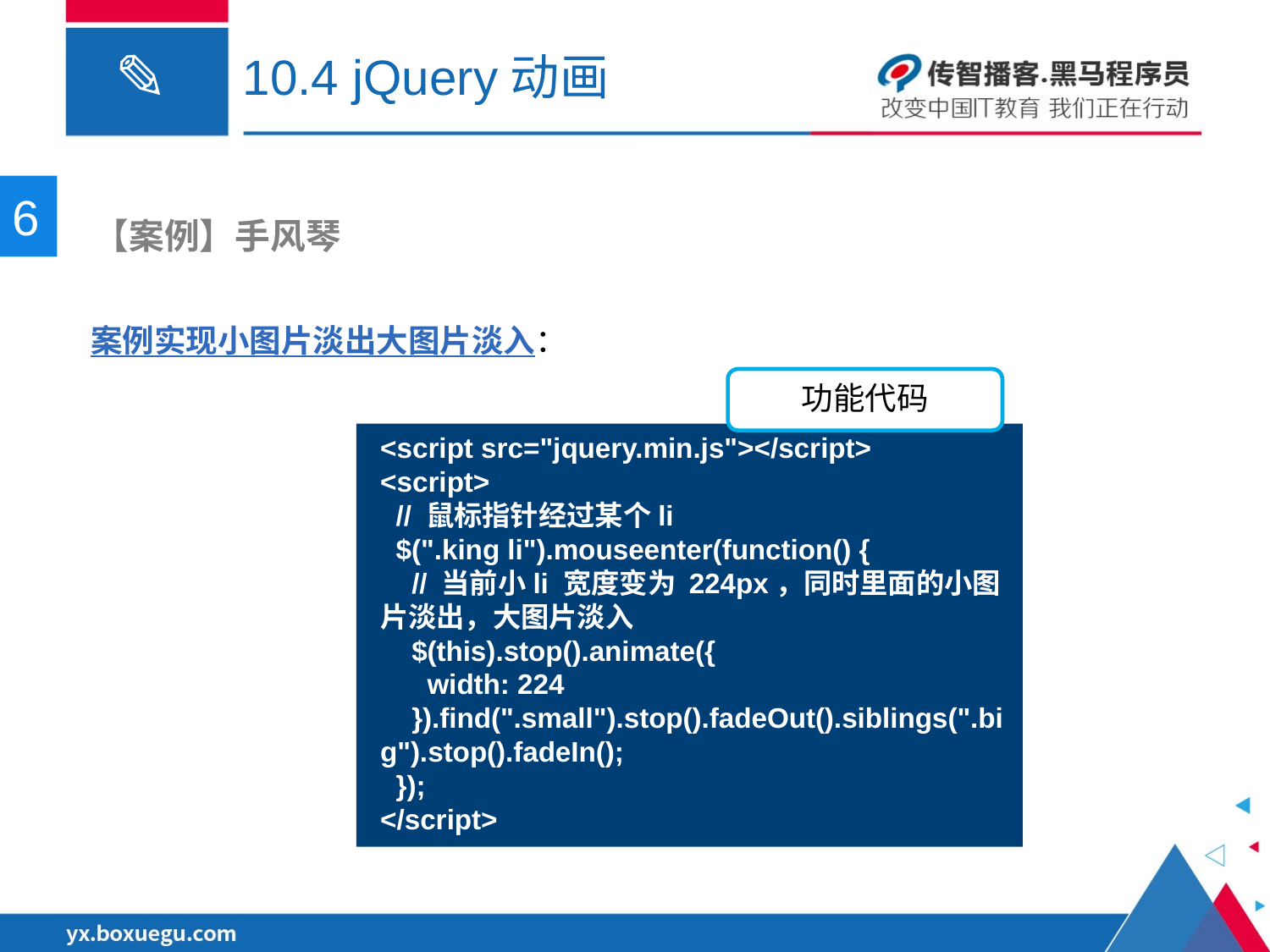

# 10.4 jQuery动画

6
  【案例】手风琴
案例实现小图片淡出大图片淡入：
功能代码
<script src="jquery.min.js"></script>
<script>
  // 鼠标指针经过某个li
  $(".king li").mouseenter(function() {
    // 当前小li 宽度变为 224px，同时里面的小图片淡出，大图片淡入
    $(this).stop().animate({
      width: 224
    }).find(".small").stop().fadeOut().siblings(".big").stop().fadeIn();
  });
</script>